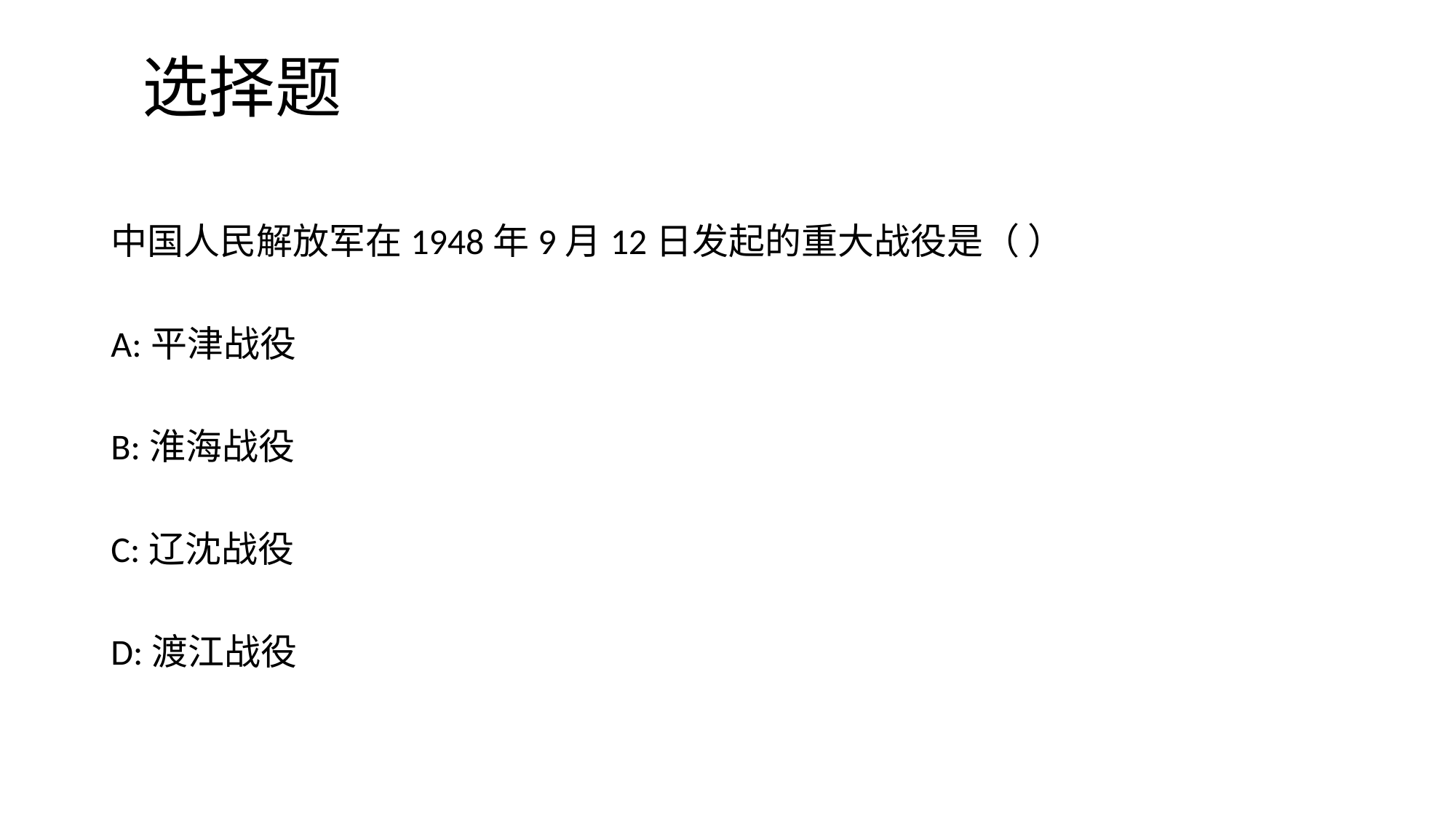

# 选择题
中国人民解放军在1948年9月12日发起的重大战役是（ ）
A:平津战役
B:淮海战役
C:​辽沈战役
D:渡江战役